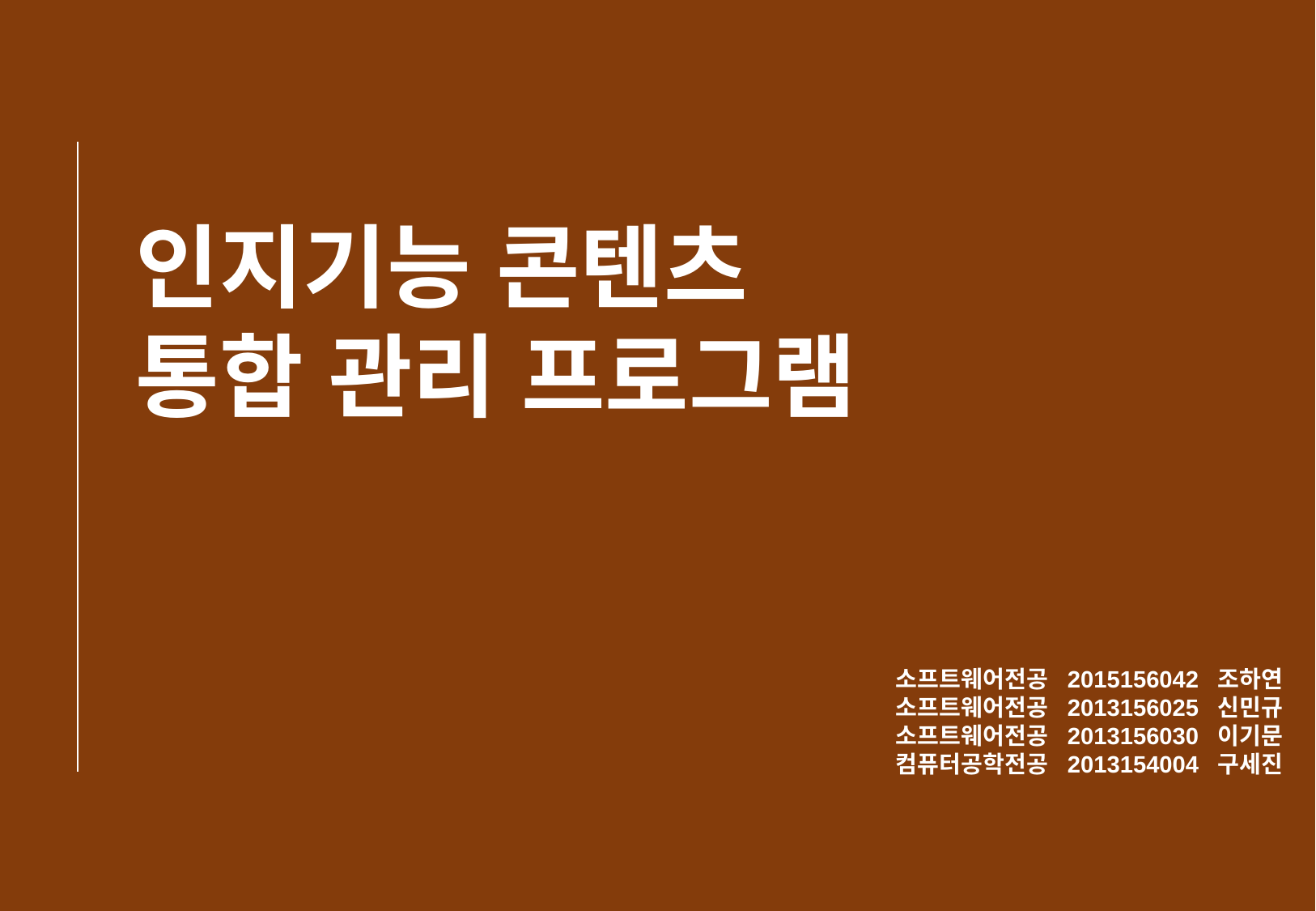

인지기능 콘텐츠
통합 관리 프로그램
소프트웨어전공  2015156042  조하연
소프트웨어전공  2013156025  신민규
소프트웨어전공  2013156030  이기문
컴퓨터공학전공  2013154004  구세진